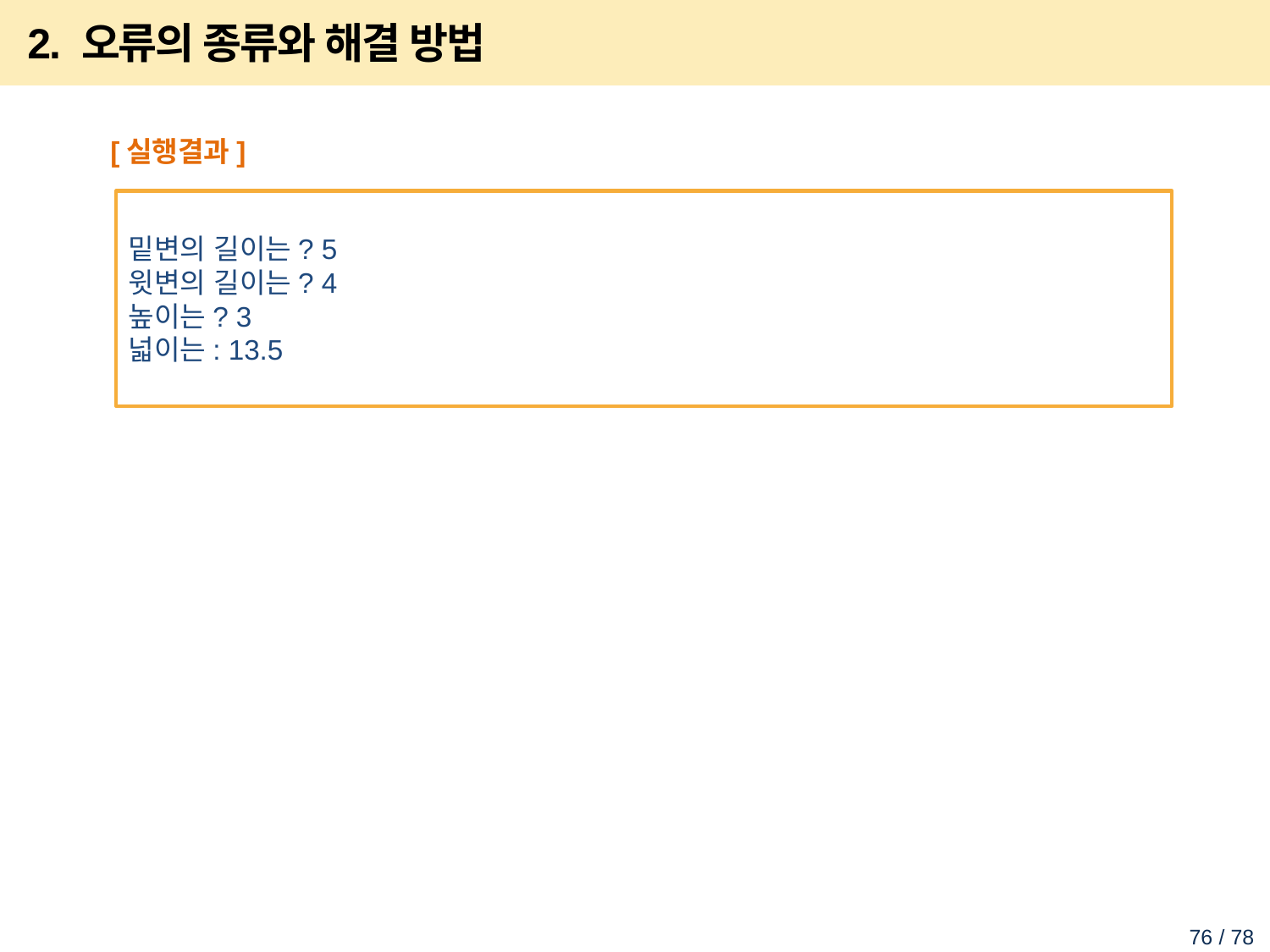

# 2. 오류의 종류와 해결 방법

[실행결과]
밑변의 길이는? 5
윗변의 길이는? 4
높이는? 3
넓이는: 13.5